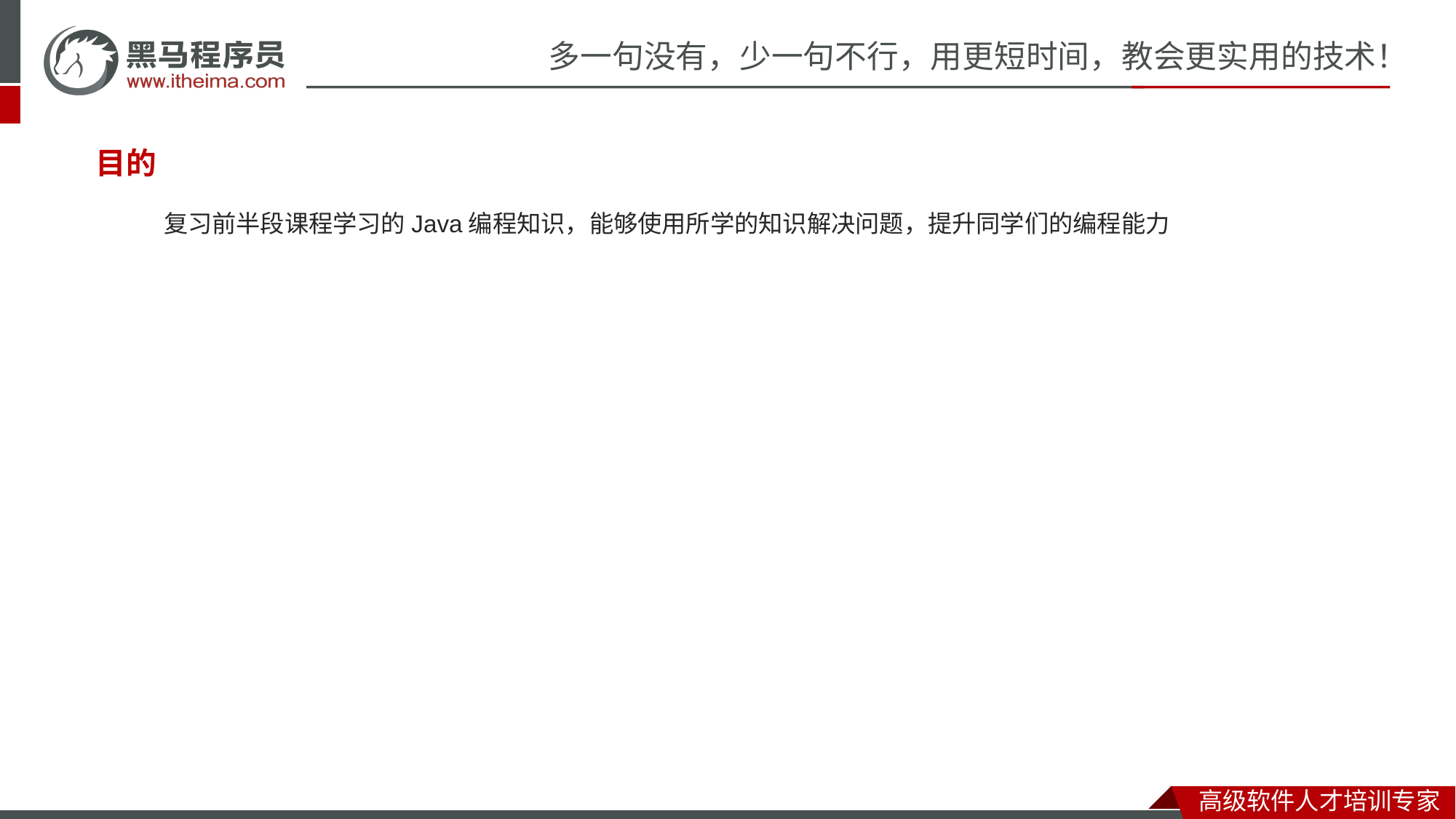

# 目的
复习前半段课程学习的Java编程知识，能够使用所学的知识解决问题，提升同学们的编程能力